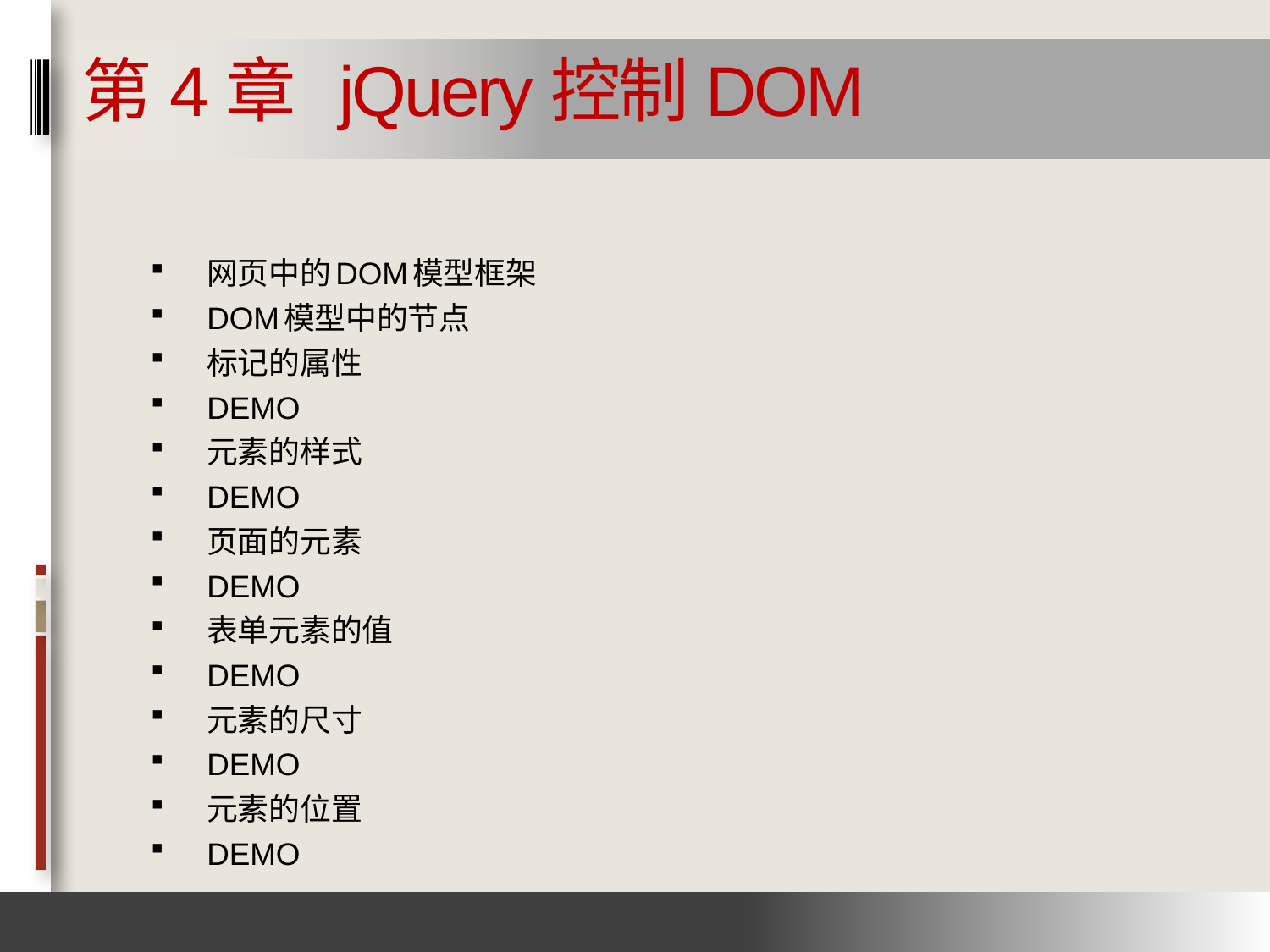

# 第4章  jQuery控制DOM
网页中的DOM模型框架
DOM模型中的节点
标记的属性
DEMO
元素的样式
DEMO
页面的元素
DEMO
表单元素的值
DEMO
元素的尺寸
DEMO
元素的位置
DEMO